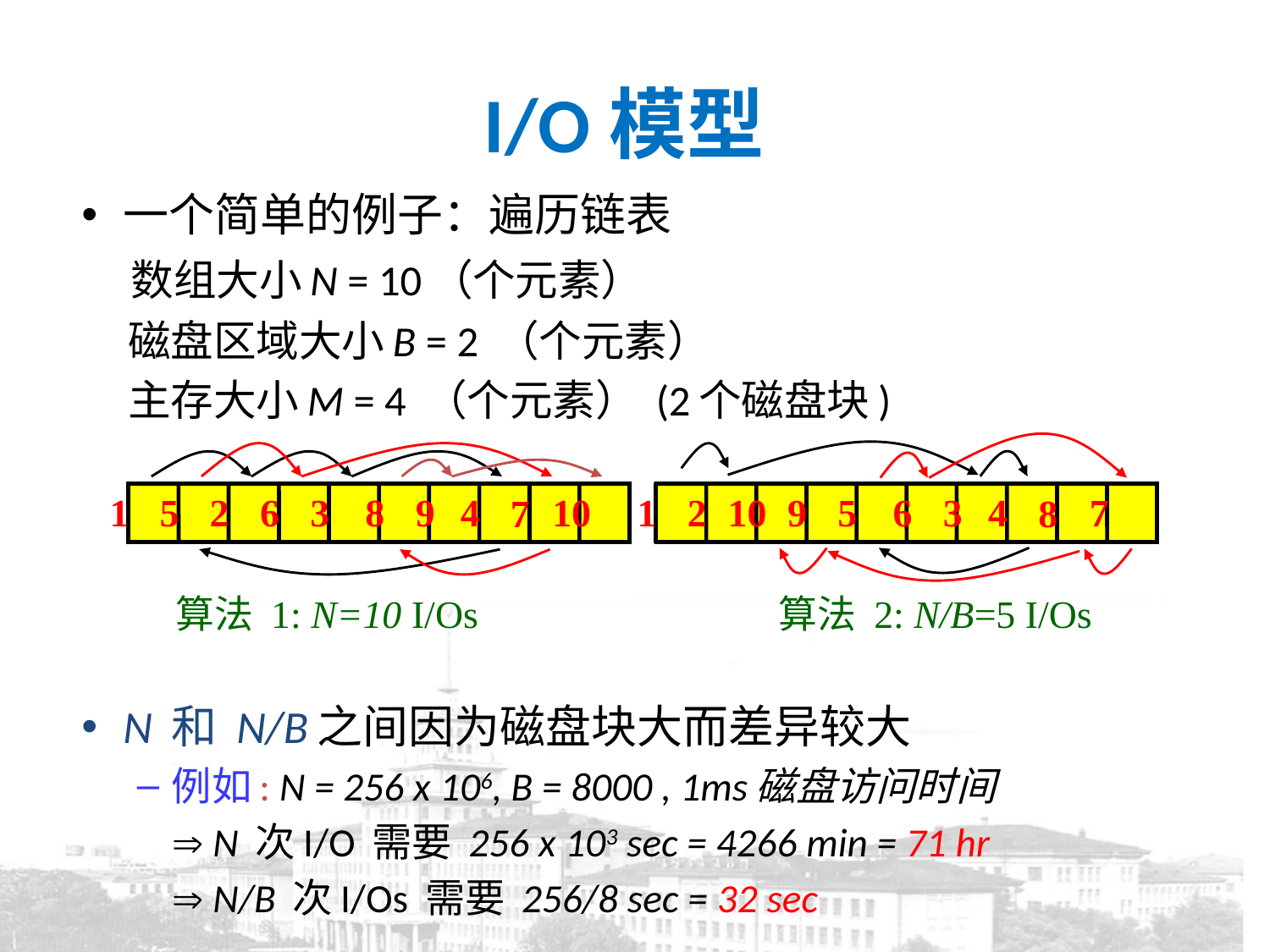

I/O模型
一个简单的例子：遍历链表
    数组大小N = 10（个元素）
    磁盘区域大小B = 2 （个元素）
    主存大小M = 4 （个元素） (2个磁盘块)

N 和 N/B之间因为磁盘块大而差异较大
例如: N = 256 x 106, B = 8000 , 1ms磁盘访问时间
	⇒ N 次I/O 需要 256 x 103 sec = 4266 min = 71 hr
	⇒ N/B 次I/Os 需要 256/8 sec = 32 sec

1
5
2
6
3
8
9
4
10
1
2
10
9
5
6
3
4
7

7

8

算法 1: N=10 I/Os
算法 2: N/B=5 I/Os